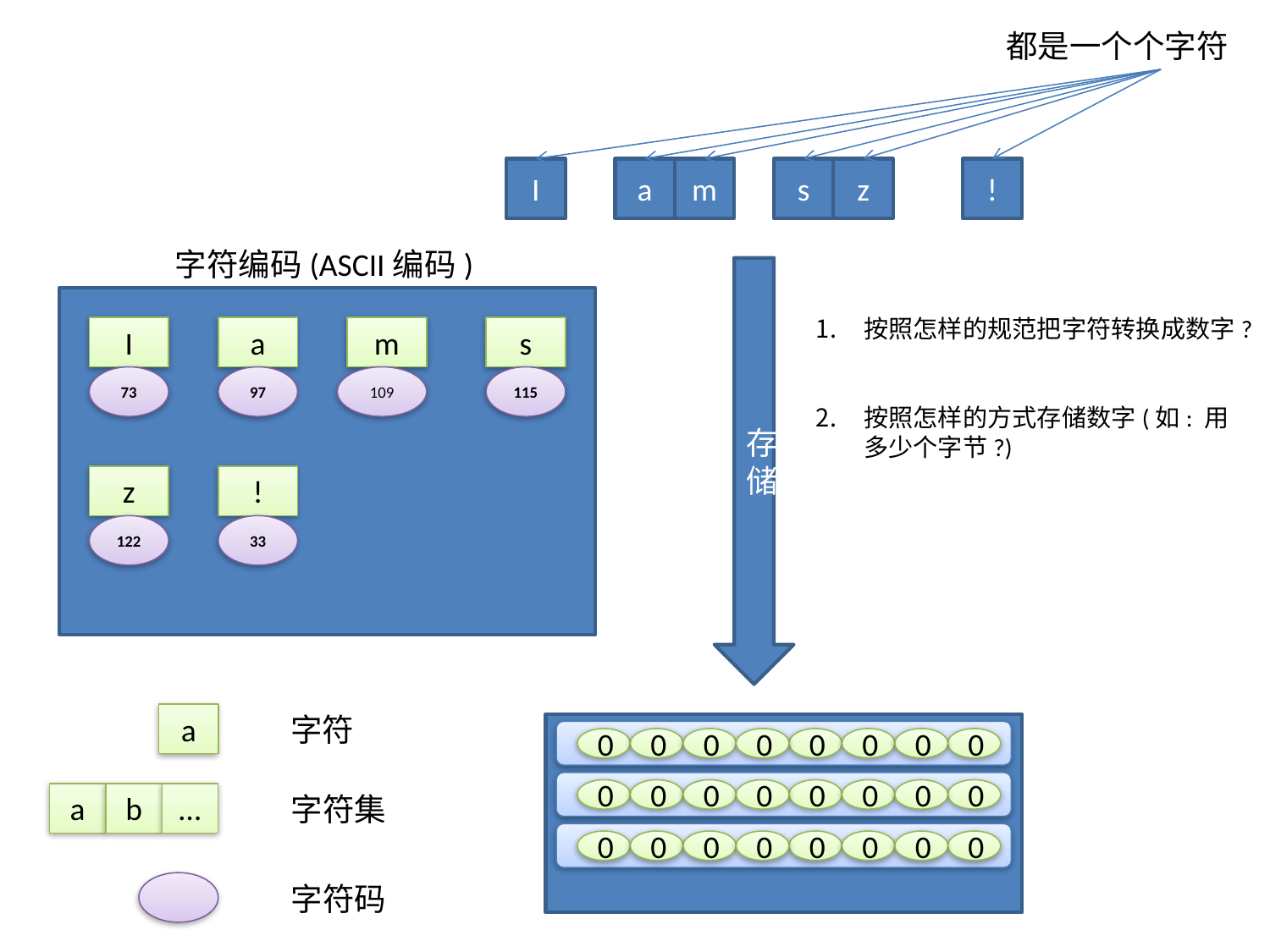

都是一个个字符
I
a
m
s
z
!
字符编码(ASCII编码)
存储

按照怎样的规范把字符转换成数字?

按照怎样的方式存储数字(如: 用多少个字节?)
I
73
a
97
m
109
s
115
z
122
!
33
a
字符
a
b
…
字符集

字符码

0
0
0
0
0
0
0
0

0
0
0
0
0
0
0
0

0
0
0
0
0
0
0
0